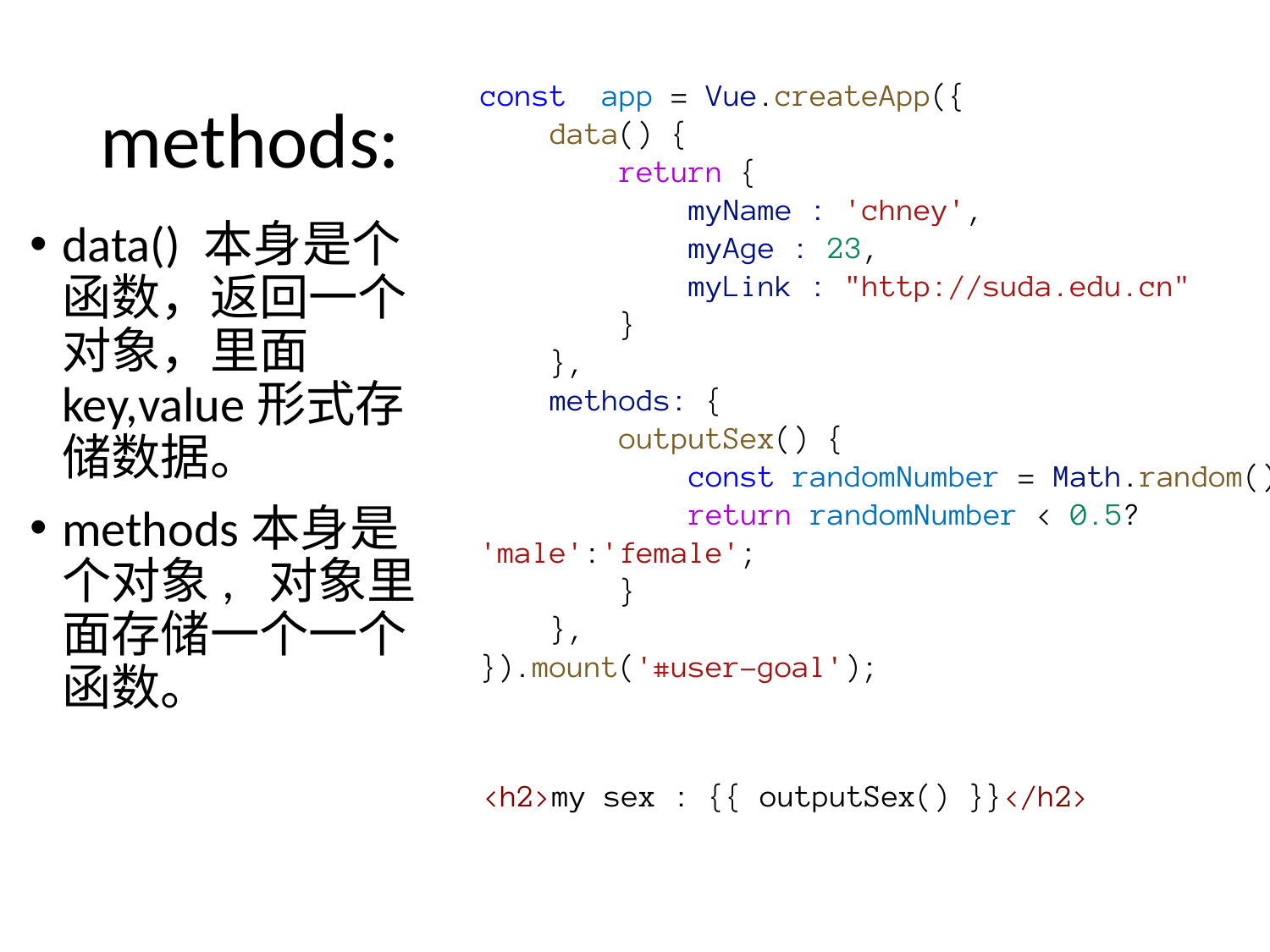

# methods:
const  app = Vue.createApp({
    data() {
        return {
            myName : 'chney',
            myAge : 23,
            myLink : "http://suda.edu.cn"
        }
    },
    methods: {
        outputSex() {
            const randomNumber = Math.random();
            return randomNumber < 0.5? 'male':'female';
        }
    },
}).mount('#user-goal');
data() 本身是个函数，返回一个对象，里面key,value形式存储数据。
methods本身是个对象,  对象里面存储一个一个函数。
 <h2>my sex : {{ outputSex() }}</h2>